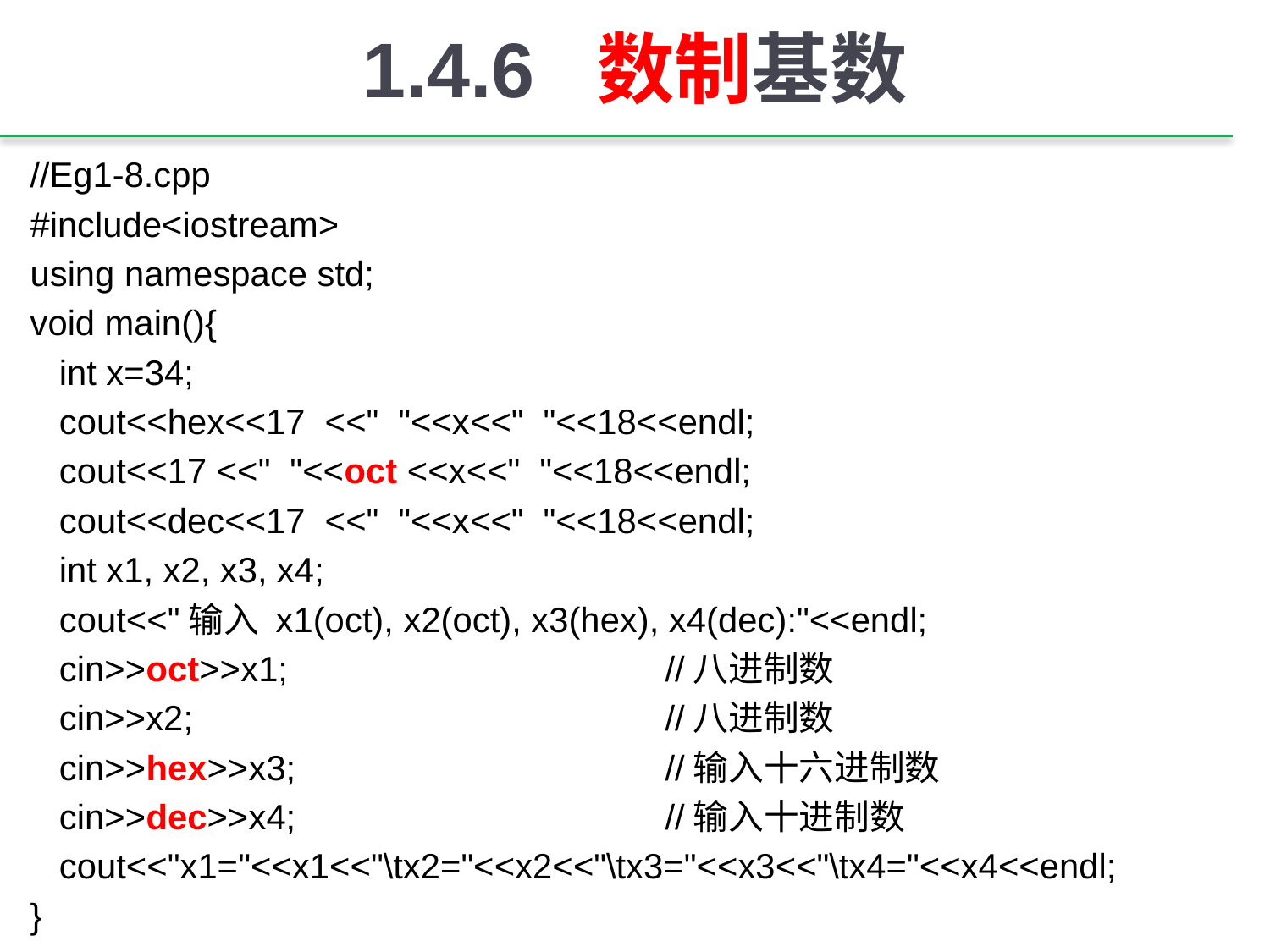

# 1.4.6  数制基数
//Eg1-8.cpp
#include<iostream>
using namespace std;
void main(){
   int x=34;
   cout<<hex<<17  <<"  "<<x<<"  "<<18<<endl;
   cout<<17 <<"  "<<oct <<x<<"  "<<18<<endl;
   cout<<dec<<17  <<"  "<<x<<"  "<<18<<endl;
   int x1, x2, x3, x4;
   cout<<"输入 x1(oct), x2(oct), x3(hex), x4(dec):"<<endl;
   cin>>oct>>x1;			//八进制数
   cin>>x2;				//八进制数
   cin>>hex>>x3;			//输入十六进制数
   cin>>dec>>x4;			//输入十进制数
   cout<<"x1="<<x1<<"\tx2="<<x2<<"\tx3="<<x3<<"\tx4="<<x4<<endl;
}